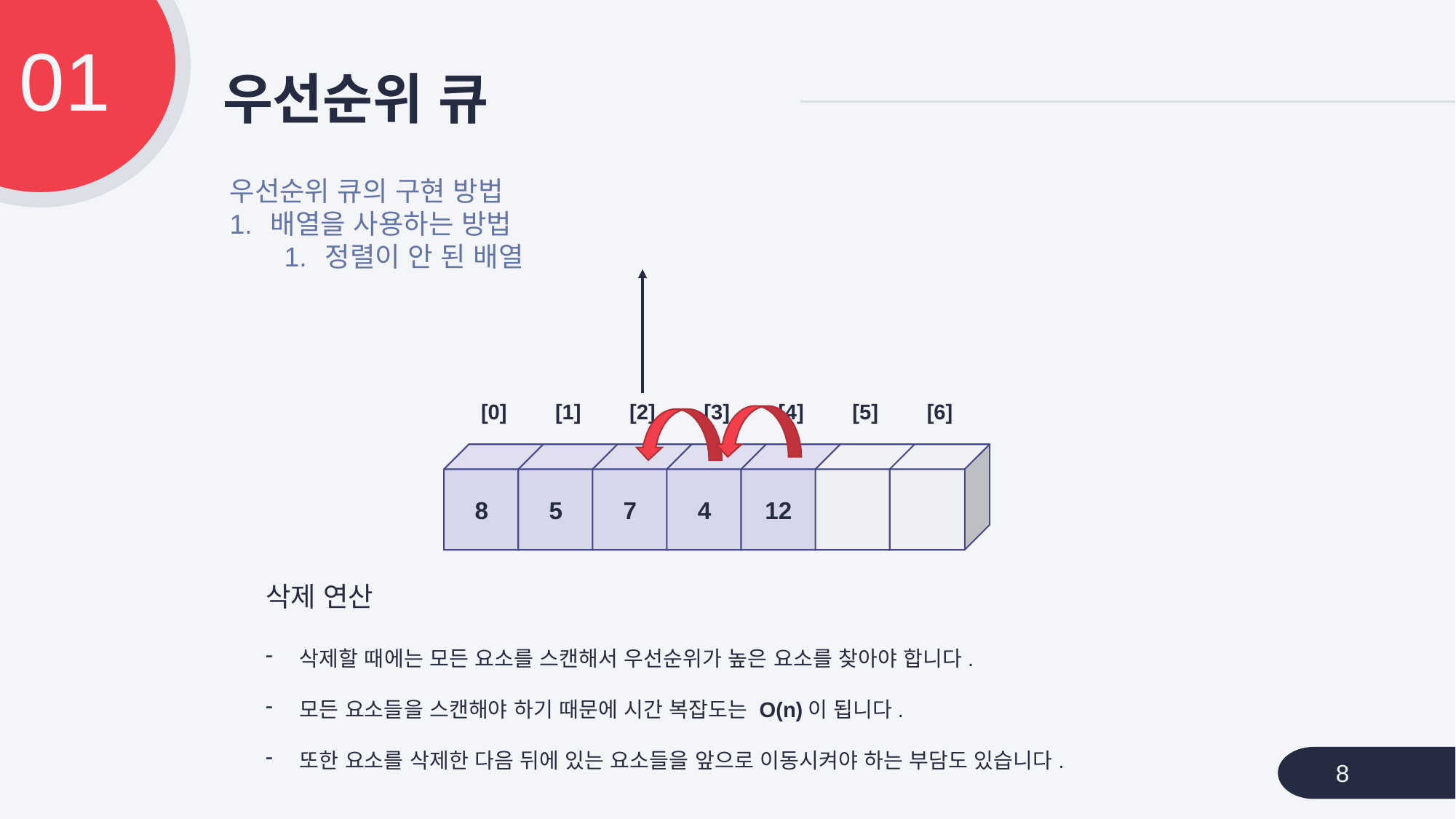

01
# 우선순위 큐
우선순위 큐의 구현 방법
배열을 사용하는 방법
정렬이 안 된 배열
[6]
[5]
[3]
[4]
[2]
[1]
[0]
4
12
8
5
7

삭제 연산

삭제할 때에는 모든 요소를 스캔해서 우선순위가 높은 요소를 찾아야 합니다.

모든 요소들을 스캔해야 하기 때문에 시간 복잡도는 O(n)이 됩니다.

또한 요소를 삭제한 다음 뒤에 있는 요소들을 앞으로 이동시켜야 하는 부담도 있습니다.
8